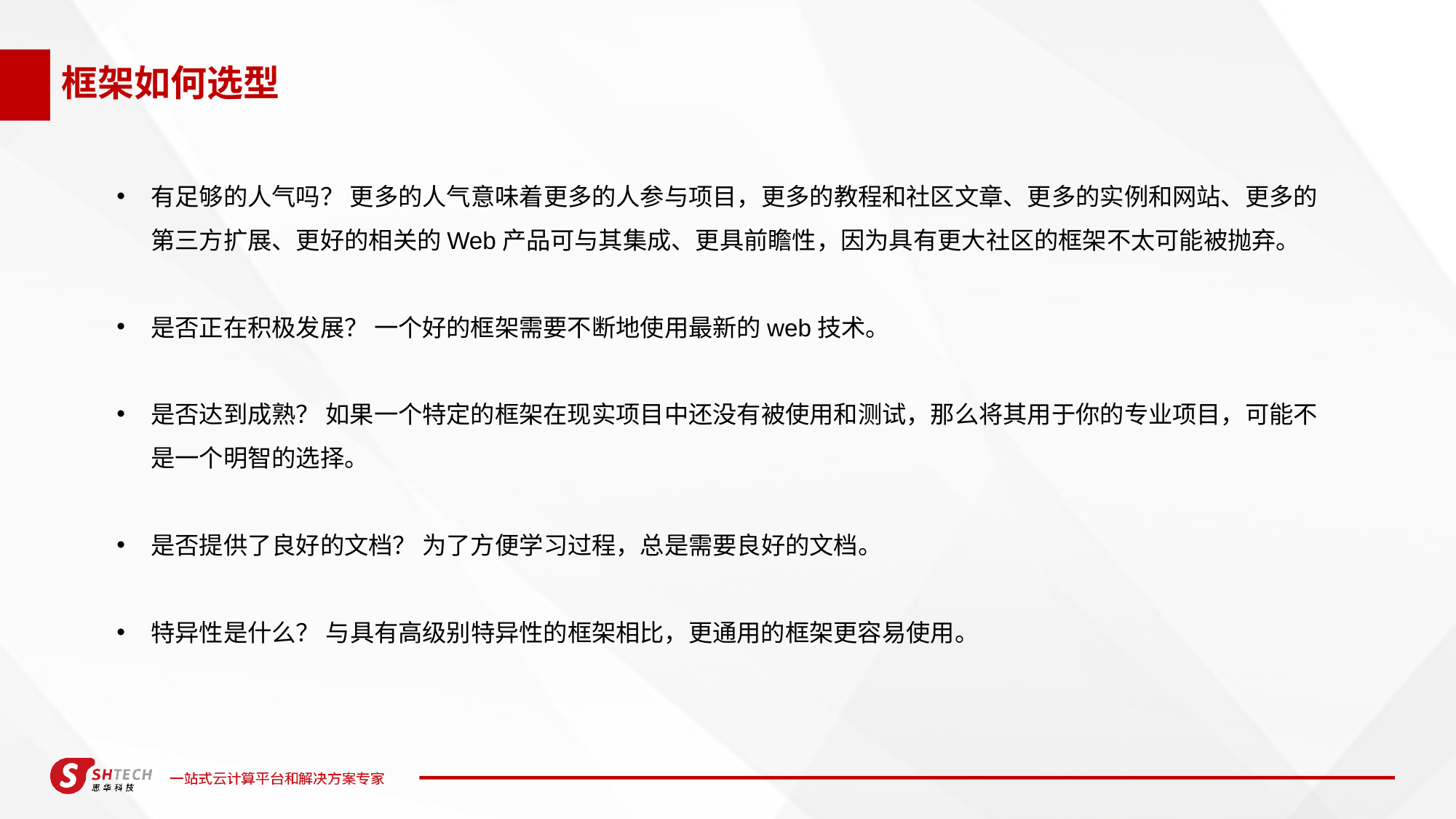

# 框架如何选型
有足够的人气吗？ 更多的人气意味着更多的人参与项目，更多的教程和社区文章、更多的实例和网站、更多的第三方扩展、更好的相关的Web产品可与其集成、更具前瞻性，因为具有更大社区的框架不太可能被抛弃。

是否正在积极发展？ 一个好的框架需要不断地使用最新的web技术。

是否达到成熟？ 如果一个特定的框架在现实项目中还没有被使用和测试，那么将其用于你的专业项目，可能不是一个明智的选择。

是否提供了良好的文档？ 为了方便学习过程，总是需要良好的文档。

特异性是什么？ 与具有高级别特异性的框架相比，更通用的框架更容易使用。